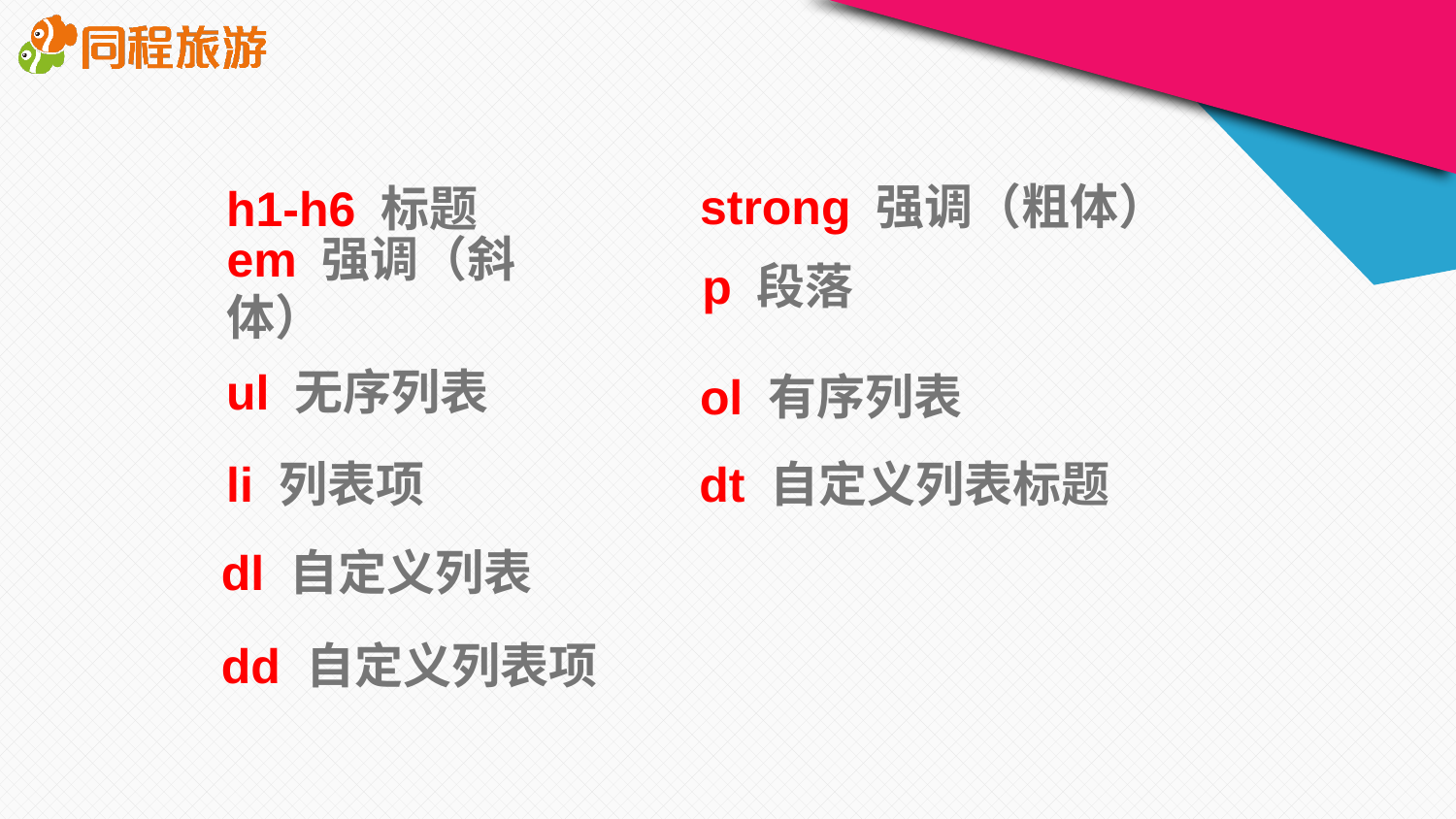

strong 强调（粗体）
h1-h6 标题
p 段落
em 强调（斜体）
ul 无序列表
ol 有序列表
li 列表项
dt 自定义列表标题
dl 自定义列表
dd 自定义列表项